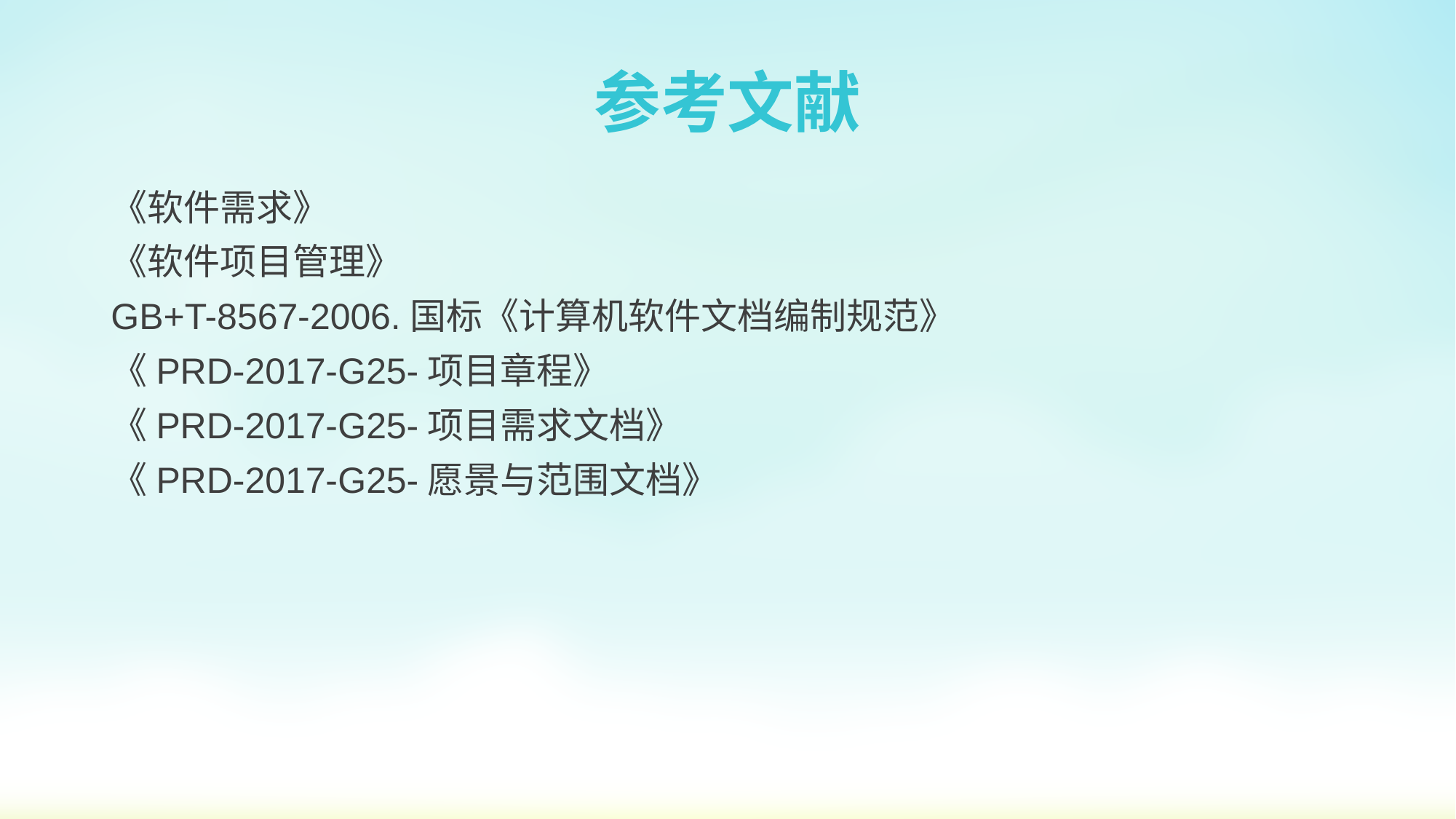

# 参考文献
《软件需求》
《软件项目管理》
GB+T-8567-2006.国标《计算机软件文档编制规范》
《PRD-2017-G25-项目章程》
《PRD-2017-G25-项目需求文档》
《PRD-2017-G25-愿景与范围文档》